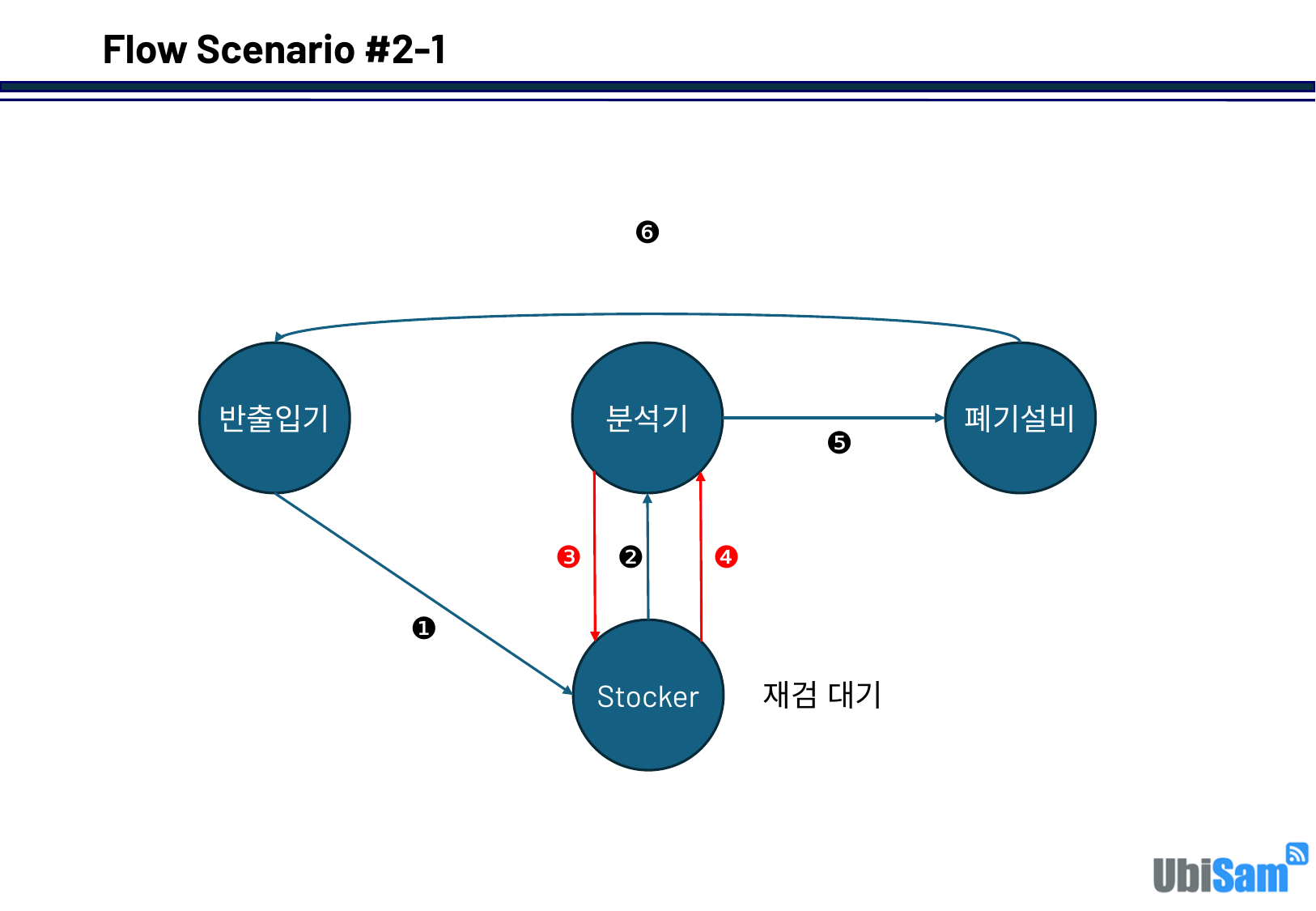

# Flow Scenario #2-1
❻
반출입기
분석기
폐기설비
❺
❸
❷
❹
❶
Stocker
재검 대기